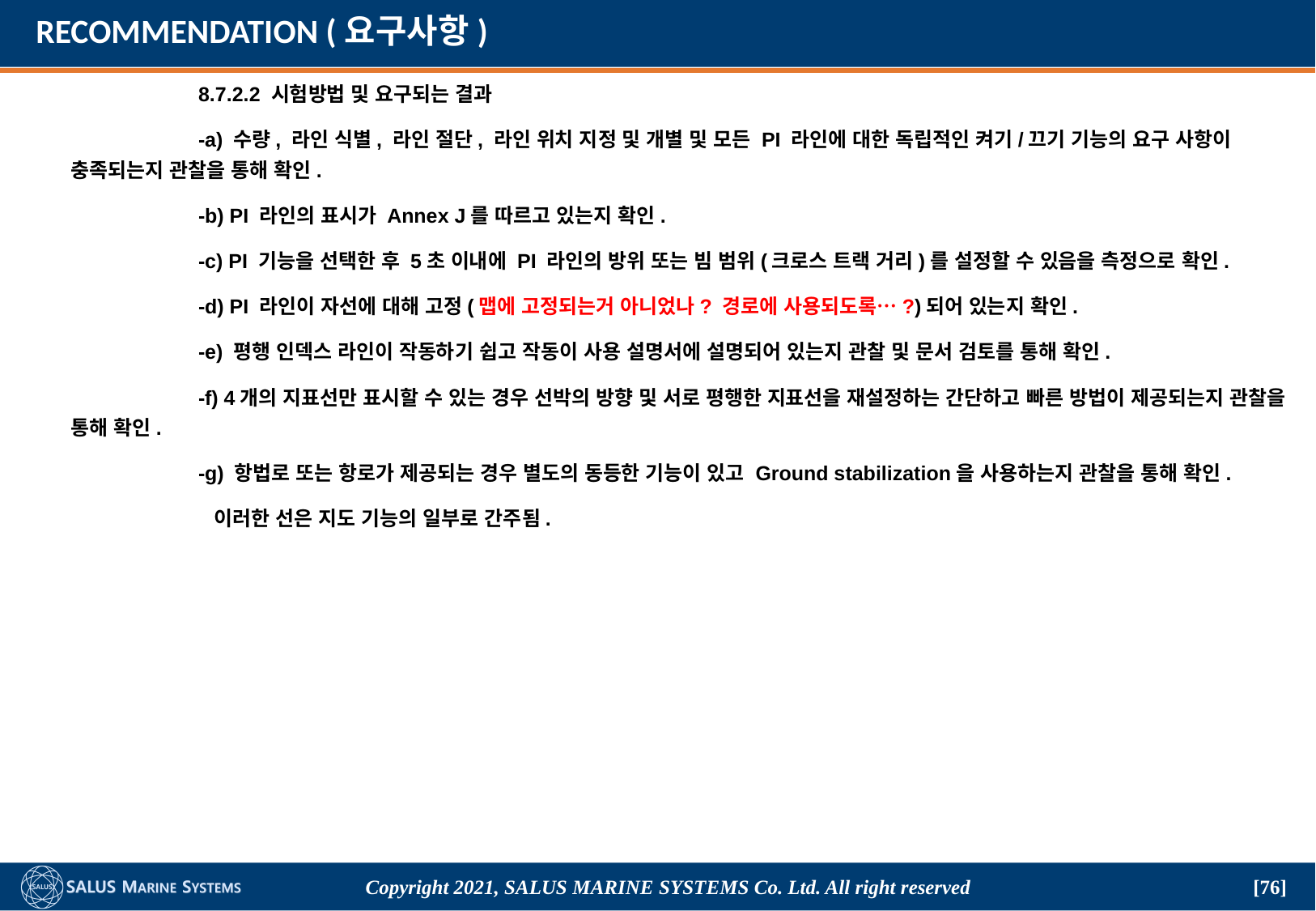

# RECOMMENDATION (요구사항)
	 8.7.2.2 시험방법 및 요구되는 결과
	 -a) 수량, 라인 식별, 라인 절단, 라인 위치 지정 및 개별 및 모든 PI 라인에 대한 독립적인 켜기/끄기 기능의 요구 사항이 충족되는지 관찰을 통해 확인.
	 -b) PI 라인의 표시가 Annex J를 따르고 있는지 확인.
	 -c) PI 기능을 선택한 후 5초 이내에 PI 라인의 방위 또는 빔 범위(크로스 트랙 거리)를 설정할 수 있음을 측정으로 확인.
	 -d) PI 라인이 자선에 대해 고정(맵에 고정되는거 아니었나? 경로에 사용되도록…?)되어 있는지 확인.
	 -e) 평행 인덱스 라인이 작동하기 쉽고 작동이 사용 설명서에 설명되어 있는지 관찰 및 문서 검토를 통해 확인.
	 -f) 4개의 지표선만 표시할 수 있는 경우 선박의 방향 및 서로 평행한 지표선을 재설정하는 간단하고 빠른 방법이 제공되는지 관찰을 통해 확인.
	 -g) 항법로 또는 항로가 제공되는 경우 별도의 동등한 기능이 있고 Ground stabilization을 사용하는지 관찰을 통해 확인.
	   이러한 선은 지도 기능의 일부로 간주됨.
Copyright 2021, SALUS Marine Systems Co. Ltd. All right reserved
[76]